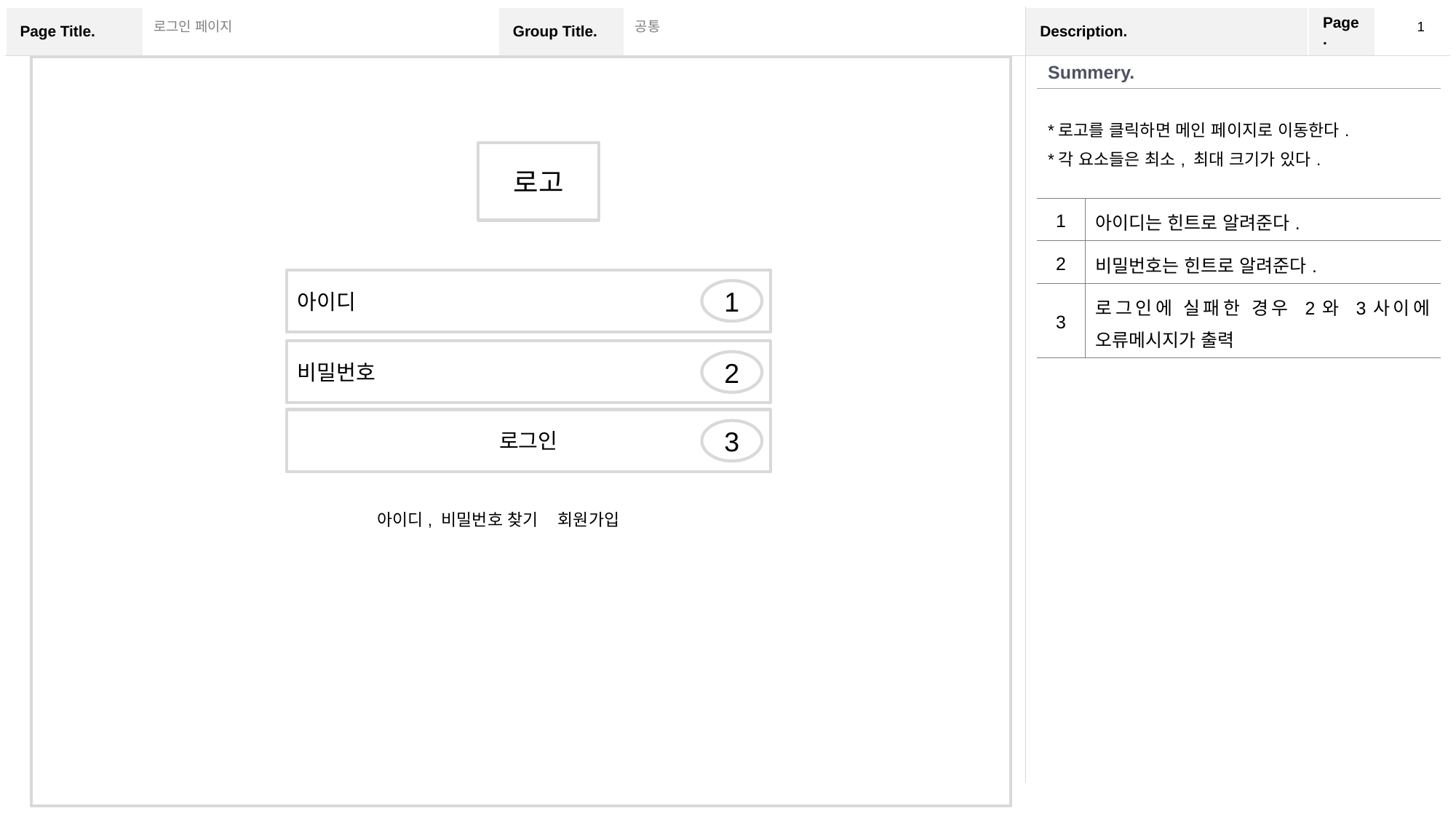

1
로그인 페이지
공통

| Summery. |  |
| --- | --- |
| \*로고를 클릭하면 메인 페이지로 이동한다. \*각 요소들은 최소, 최대 크기가 있다. |  |
| 1 | 아이디는 힌트로 알려준다. |
| 2 | 비밀번호는 힌트로 알려준다. |
| 3 | 로그인에 실패한 경우 2와 3사이에 오류메시지가 출력 |
로고
아이디
1
비밀번호
2
로그인
3
아이디, 비밀번호 찾기
회원가입